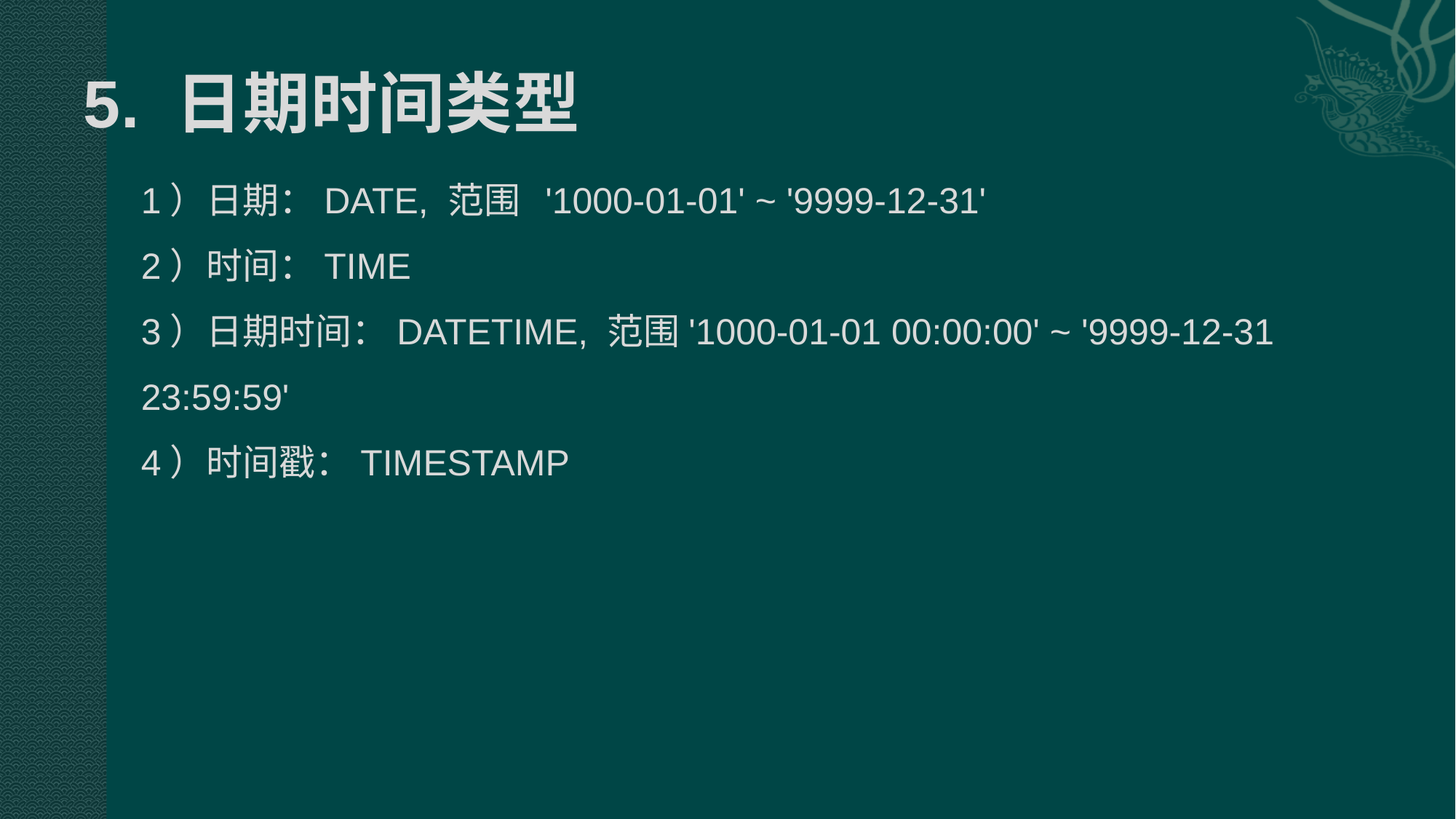

# 5. 日期时间类型
1）日期：DATE, 范围  '1000-01-01' ~ '9999-12-31'
2）时间：TIME
3）日期时间：DATETIME, 范围'1000-01-01 00:00:00' ~ '9999-12-31 23:59:59'
4）时间戳：TIMESTAMP